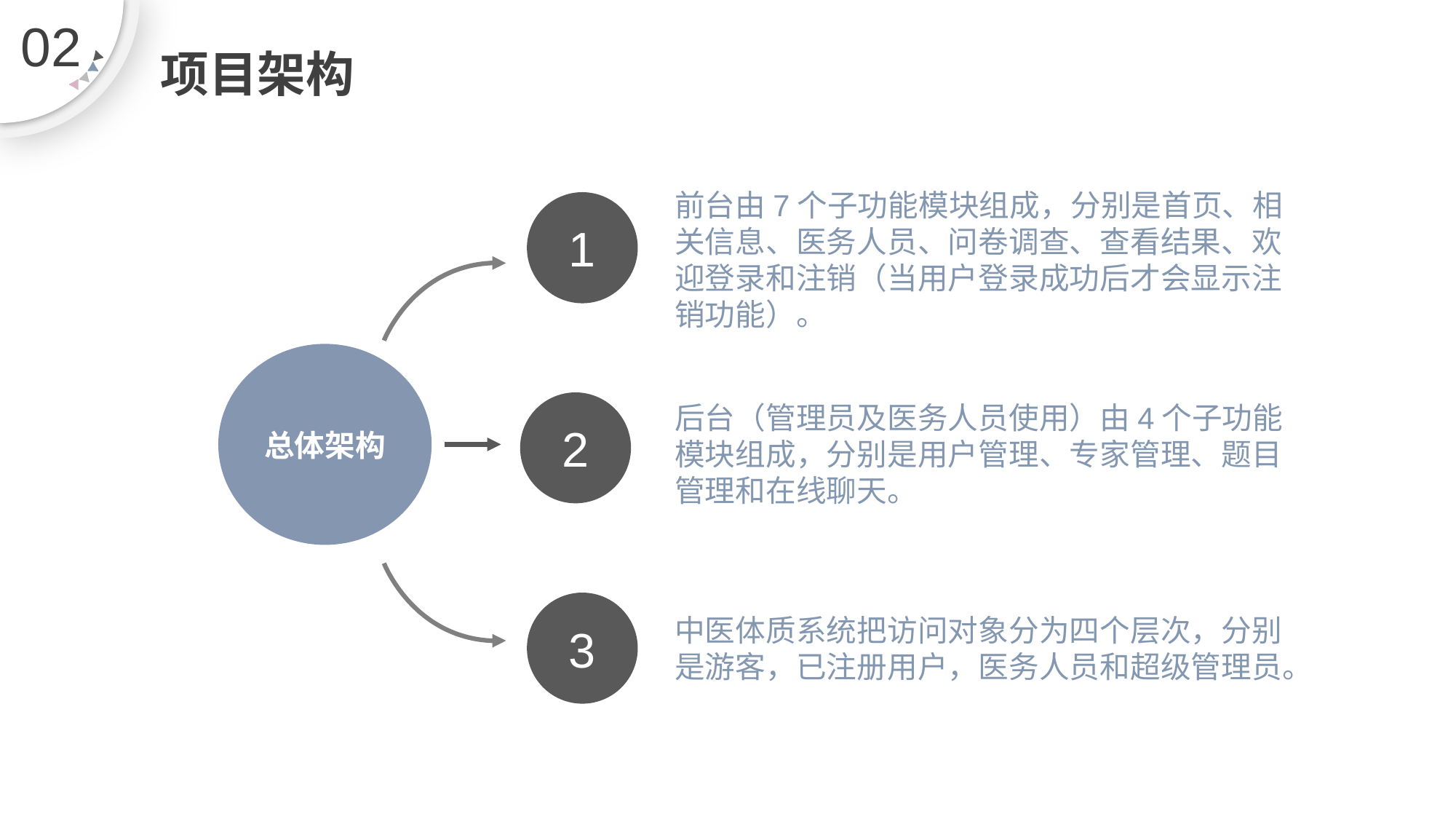

02
项目架构

前台由7个子功能模块组成，分别是首页、相关信息、医务人员、问卷调查、查看结果、欢迎登录和注销（当用户登录成功后才会显示注销功能）。
1

总体架构
2
后台（管理员及医务人员使用）由4个子功能模块组成，分别是用户管理、专家管理、题目管理和在线聊天。

3
中医体质系统把访问对象分为四个层次，分别是游客，已注册用户，医务人员和超级管理员。